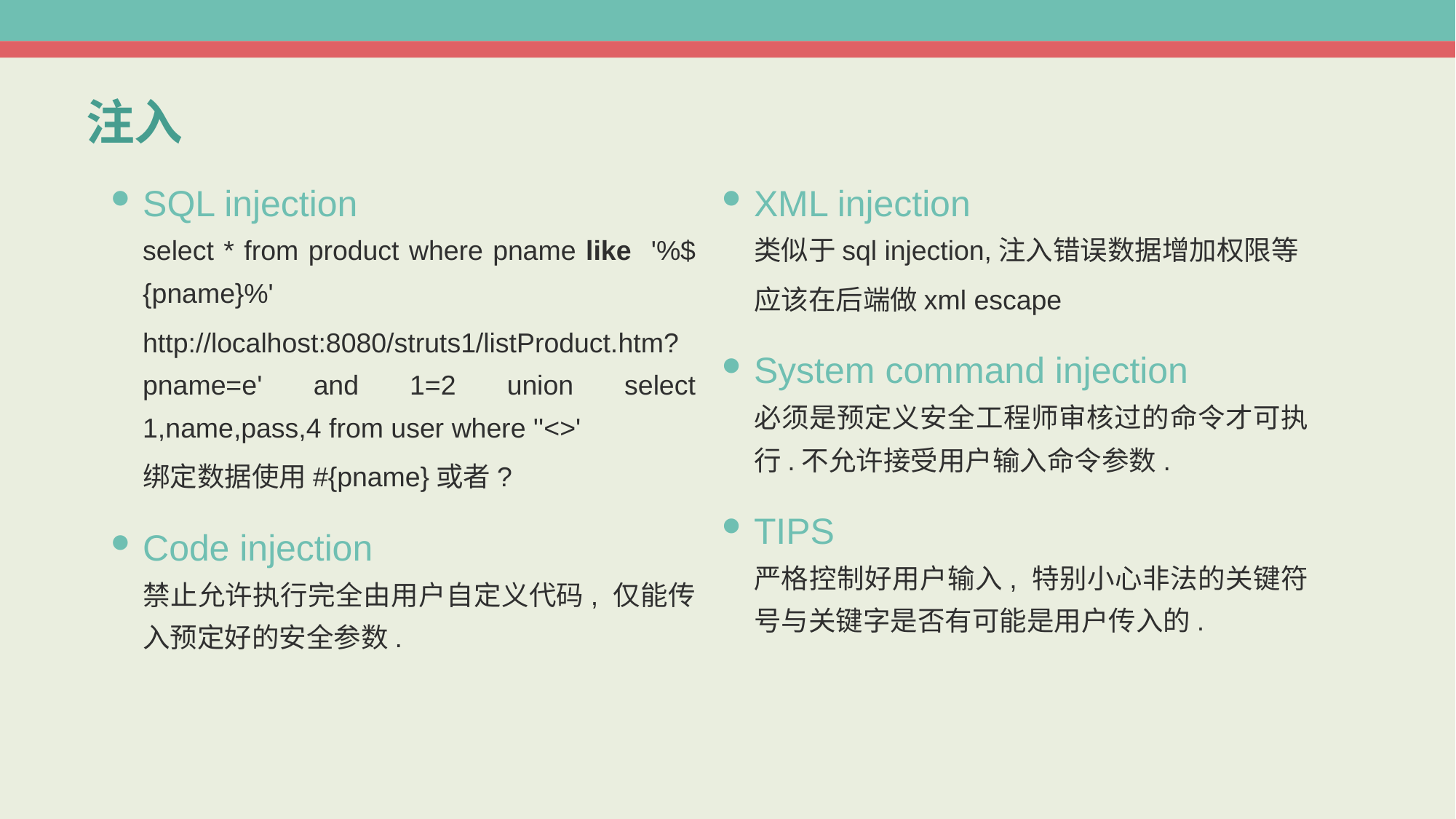

# 注入
SQL injection
select * from product where pname like  '%${pname}%'
http://localhost:8080/struts1/listProduct.htm?pname=e' and 1=2 union select 1,name,pass,4 from user where ''<>'
绑定数据使用#{pname}或者?
Code injection
禁止允许执行完全由用户自定义代码, 仅能传入预定好的安全参数.

XML injection
类似于sql injection,注入错误数据增加权限等
应该在后端做xml escape
System command injection
必须是预定义安全工程师审核过的命令才可执行.不允许接受用户输入命令参数.
TIPS
严格控制好用户输入, 特别小心非法的关键符号与关键字是否有可能是用户传入的.